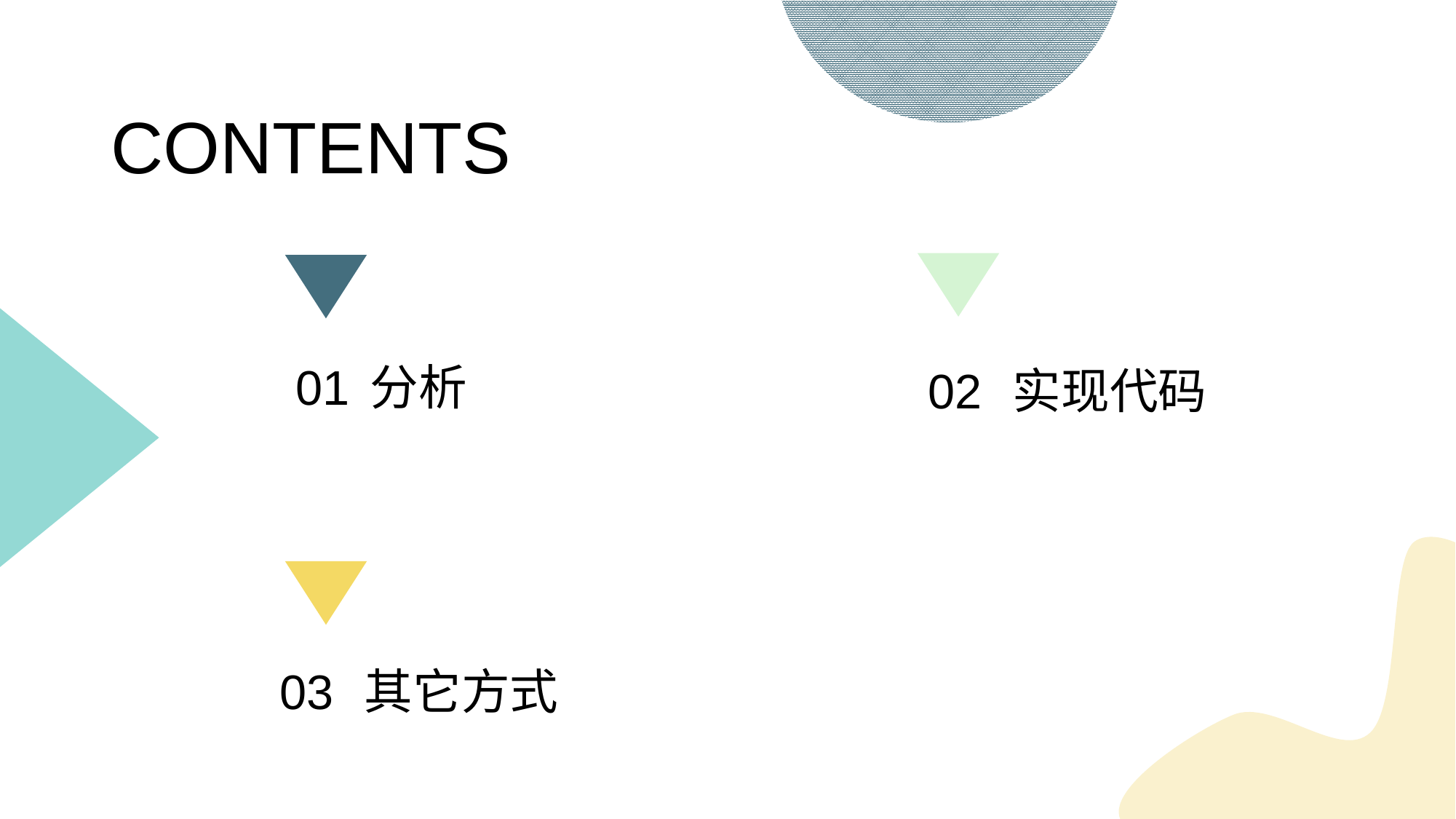

CONTENTS

01
分析
02
实现代码

03
其它方式